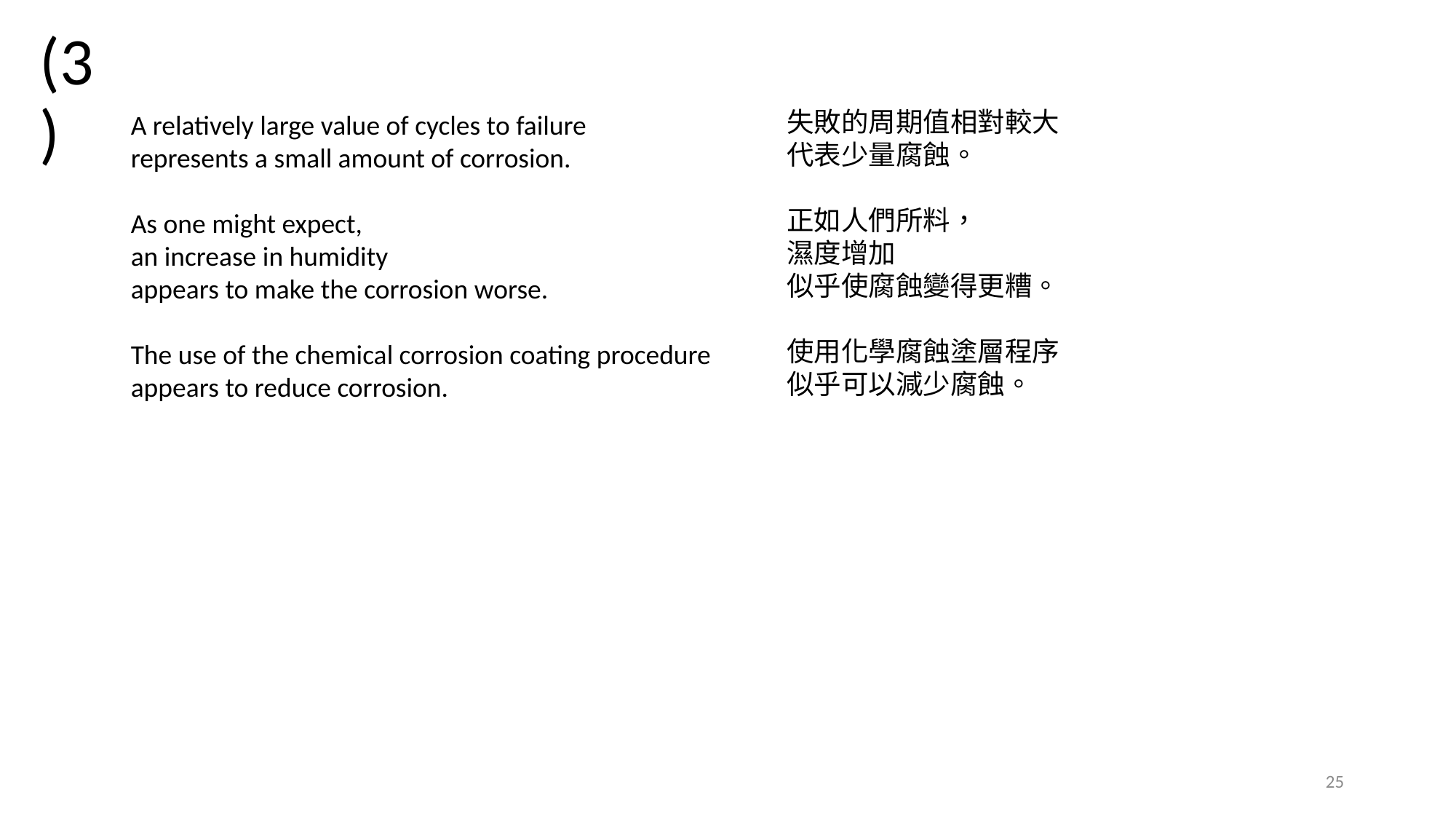

# (3)
失敗的周期值相對較大
代表少量腐蝕。

正如人們所料，
濕度增加
似乎使腐蝕變得更糟。

使用化學腐蝕塗層程序
似乎可以減少腐蝕。
A relatively large value of cycles to failure
represents a small amount of corrosion.

As one might expect,
an increase in humidity
appears to make the corrosion worse.

The use of the chemical corrosion coating procedure
appears to reduce corrosion.
25